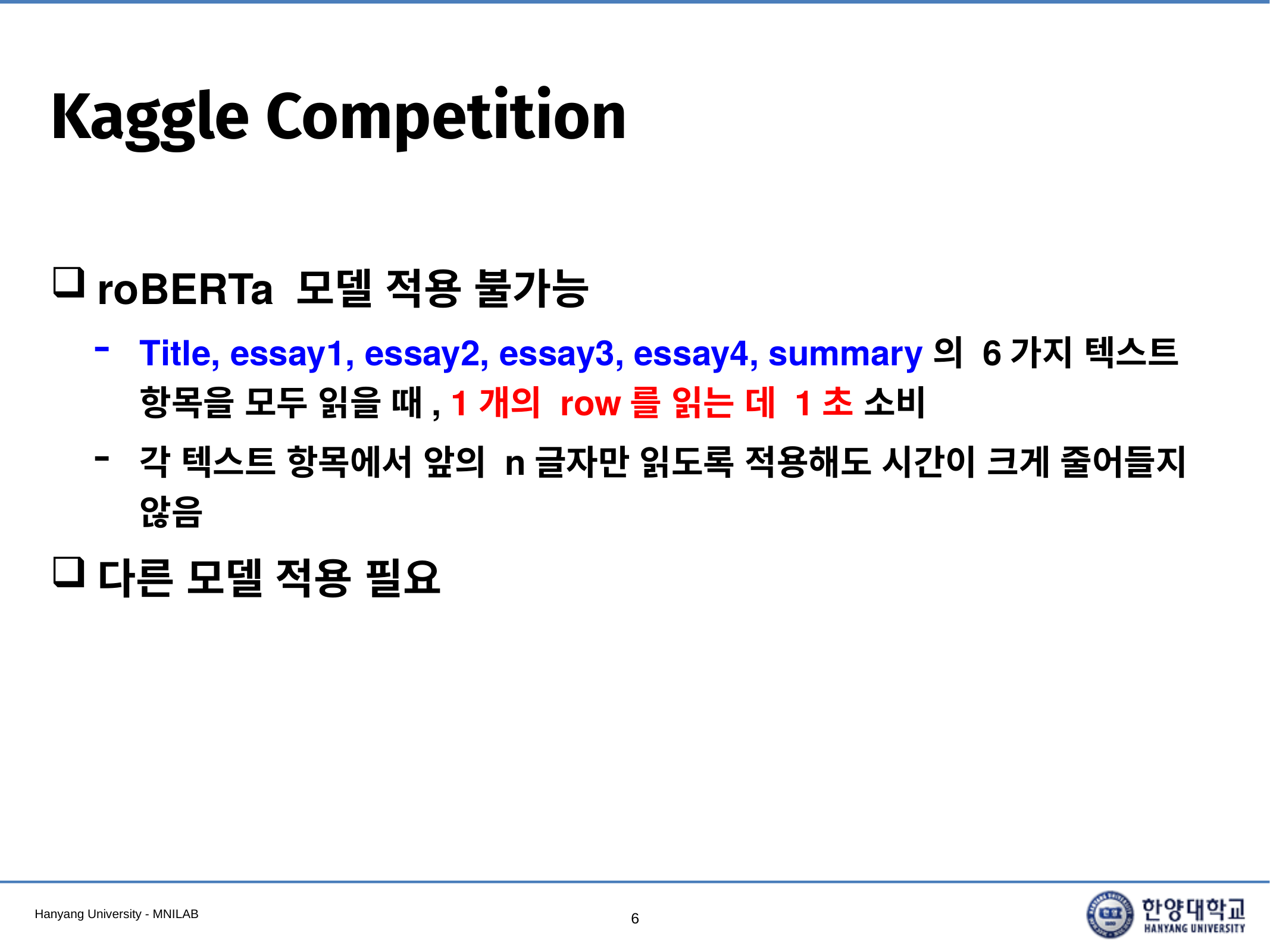

# Kaggle Competition
roBERTa 모델 적용 불가능
Title, essay1, essay2, essay3, essay4, summary의 6가지 텍스트 항목을 모두 읽을 때, 1개의 row를 읽는 데 1초 소비
각 텍스트 항목에서 앞의 n글자만 읽도록 적용해도 시간이 크게 줄어들지 않음
다른 모델 적용 필요
6